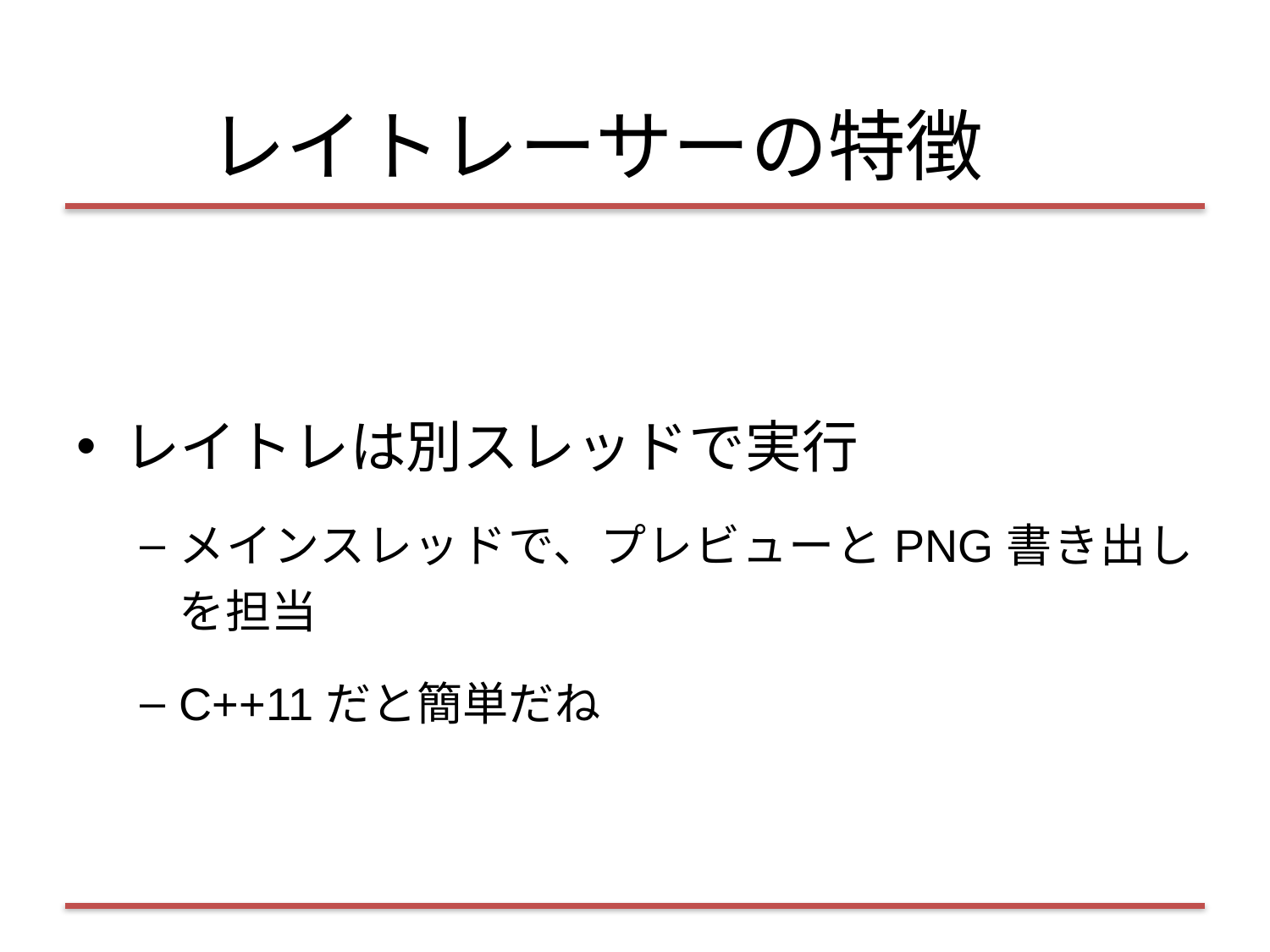

# レイトレーサーの特徴
レイトレは別スレッドで実行
メインスレッドで、プレビューとPNG書き出しを担当
C++11だと簡単だね